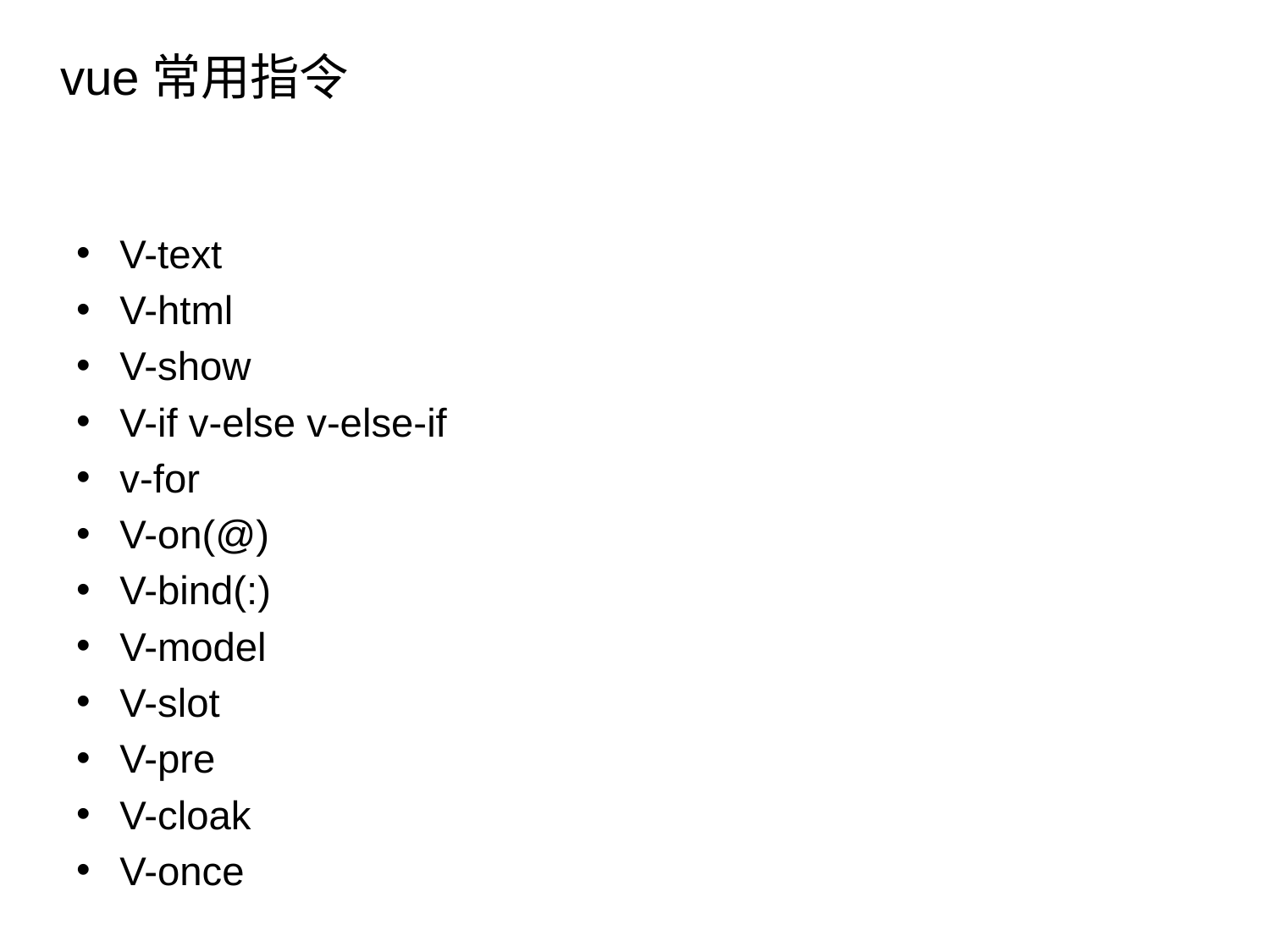

vue常用指令
V-text
V-html
V-show
V-if v-else v-else-if
v-for
V-on(@)
V-bind(:)
V-model
V-slot
V-pre
V-cloak
V-once